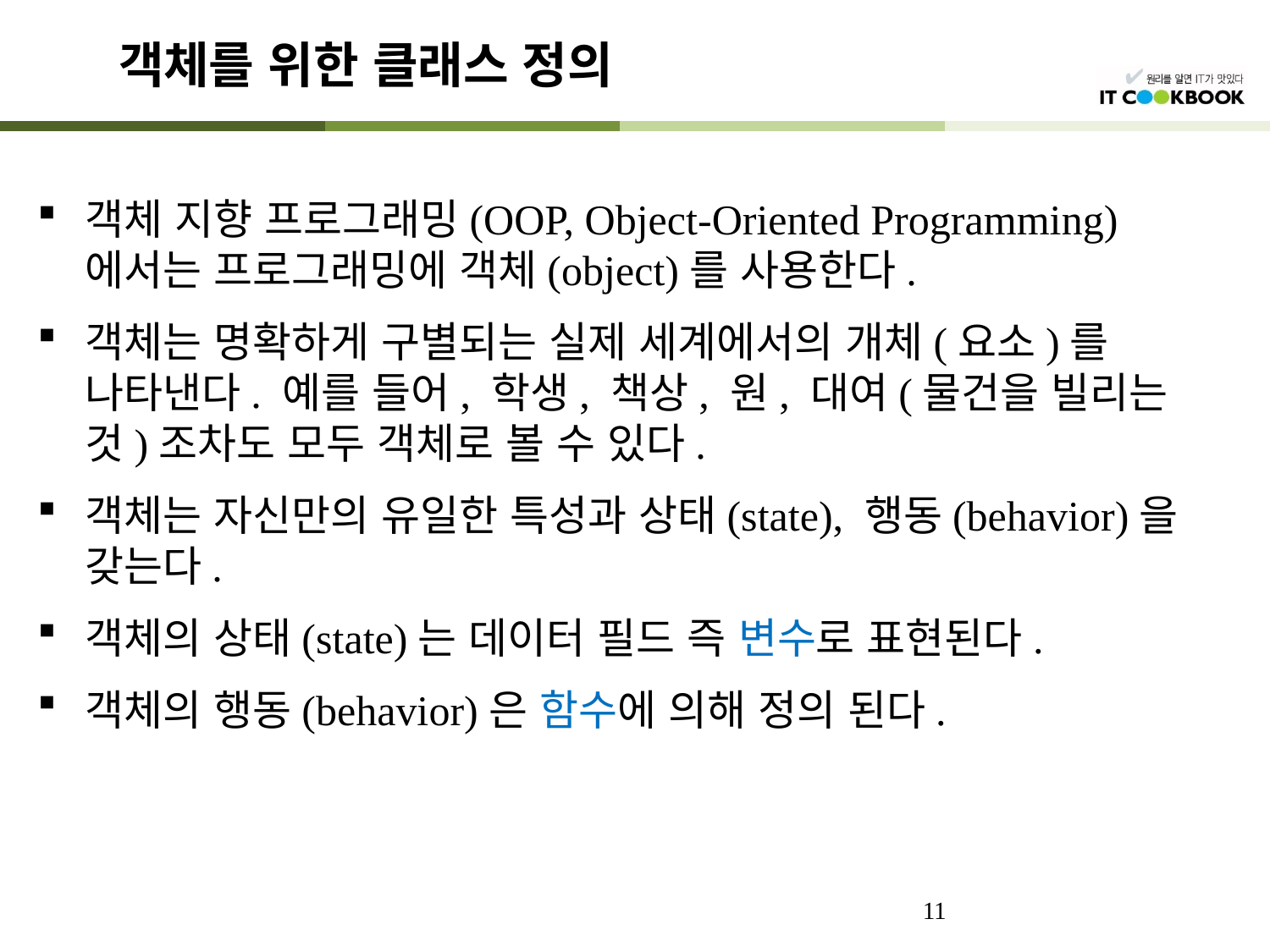

# 객체를 위한 클래스 정의
객체 지향 프로그래밍(OOP, Object-Oriented Programming)에서는 프로그래밍에 객체(object)를 사용한다.
객체는 명확하게 구별되는 실제 세계에서의 개체(요소)를 나타낸다. 예를 들어, 학생, 책상, 원, 대여(물건을 빌리는 것)조차도 모두 객체로 볼 수 있다.
객체는 자신만의 유일한 특성과 상태(state), 행동(behavior)을 갖는다.
객체의 상태(state)는 데이터 필드 즉 변수로 표현된다.
객체의 행동(behavior)은 함수에 의해 정의 된다.

11